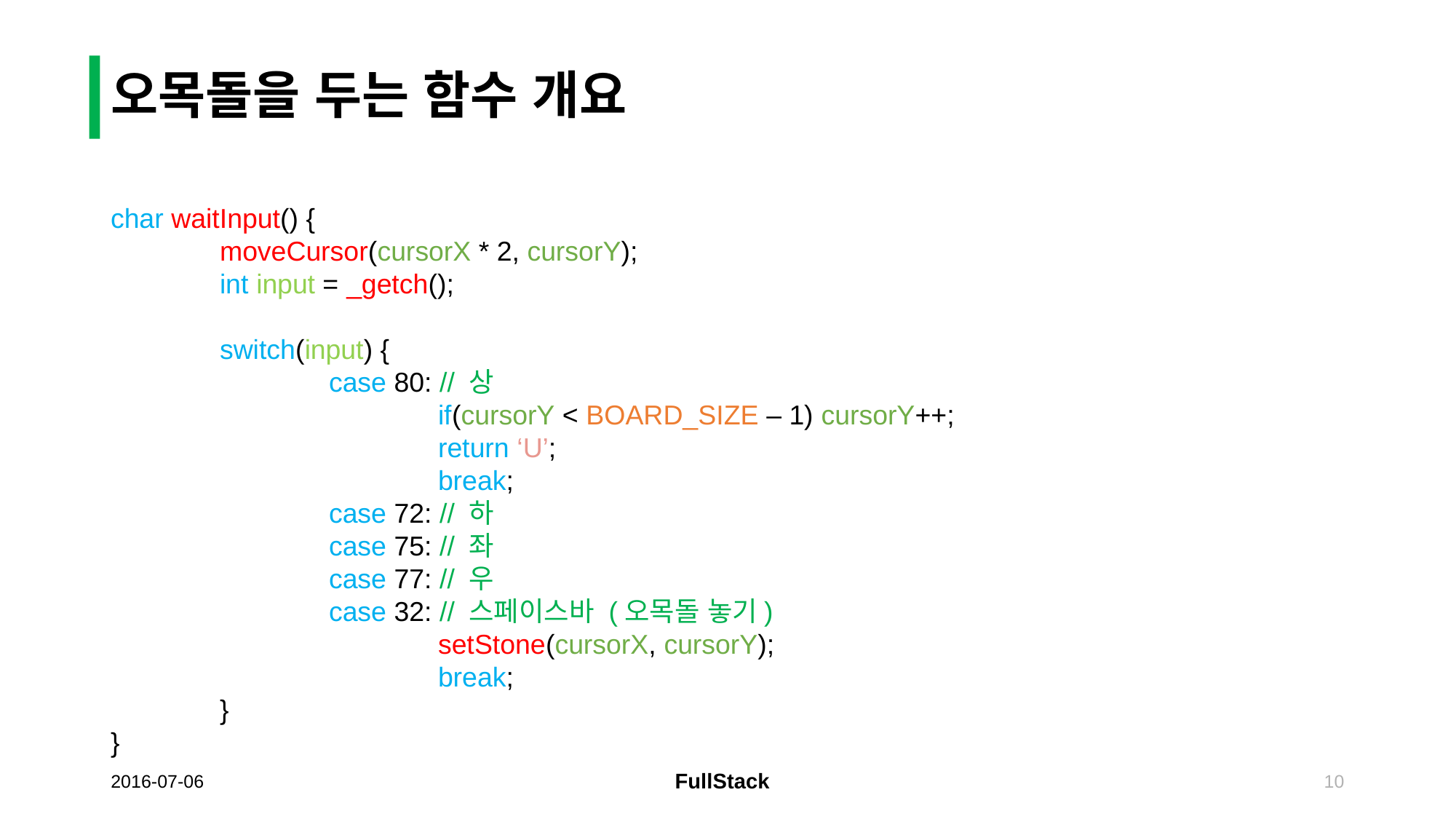

# 오목돌을 두는 함수 개요
char waitInput() {
	moveCursor(cursorX * 2, cursorY);
	int input = _getch();

	switch(input) {
		case 80: // 상
			if(cursorY < BOARD_SIZE – 1) cursorY++;
			return ‘U’;
			break;
		case 72: // 하
		case 75: // 좌
		case 77: // 우
		case 32: // 스페이스바 (오목돌 놓기)
			setStone(cursorX, cursorY);
			break;
	}
}
2016-07-06
10